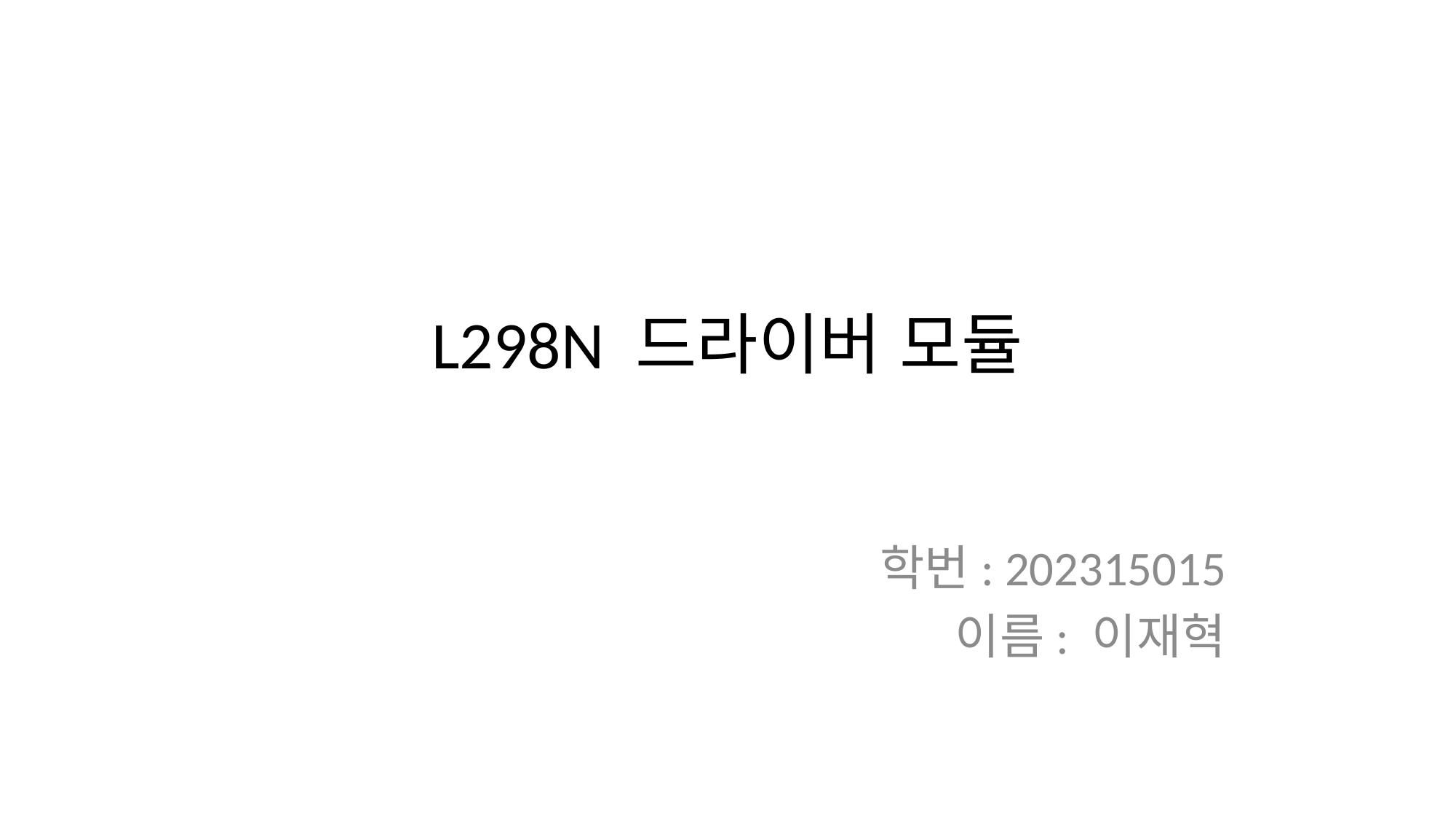

# L298N 드라이버 모듈

학번: 202315015
이름: 이재혁